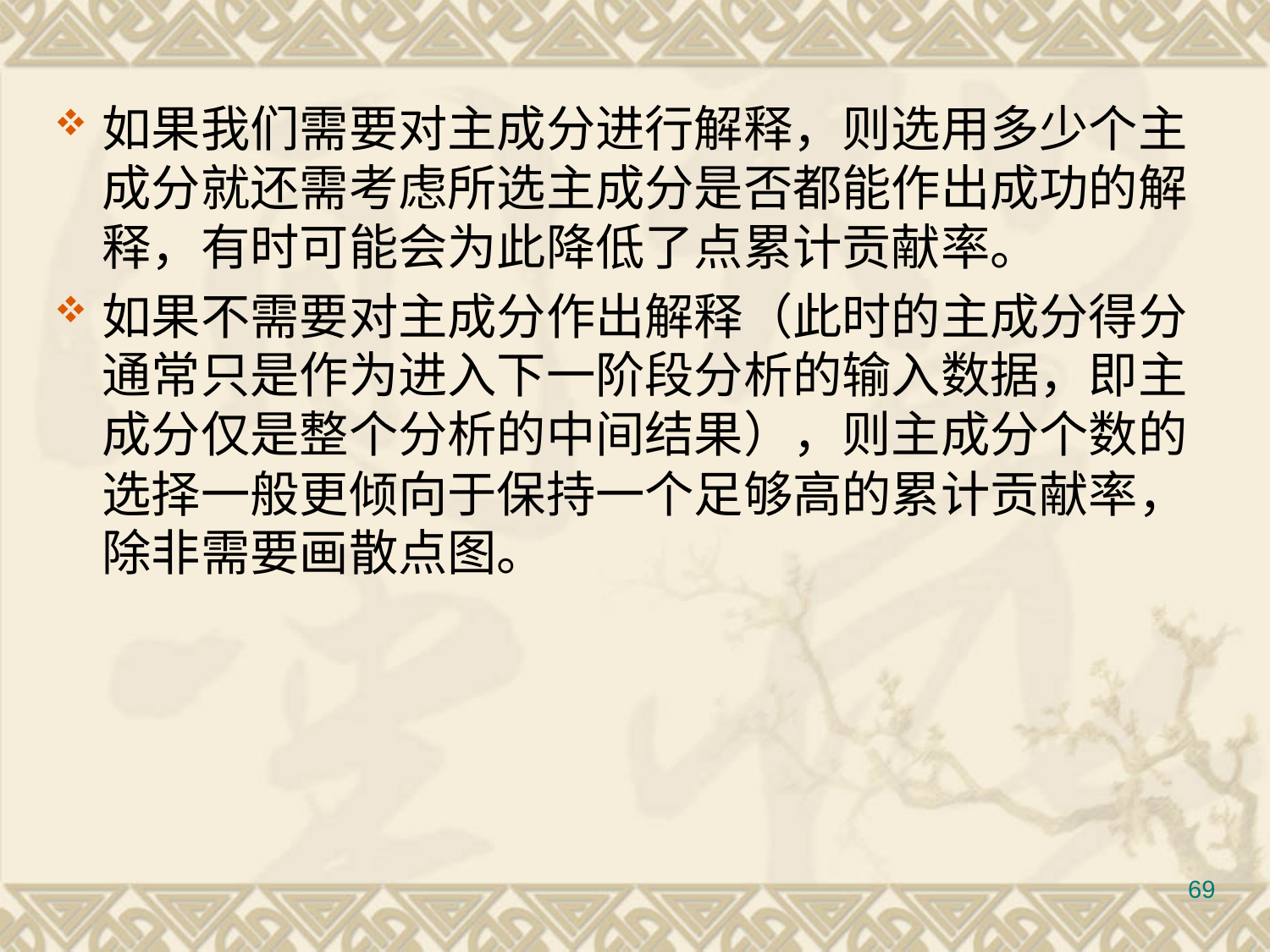

#
如果我们需要对主成分进行解释，则选用多少个主成分就还需考虑所选主成分是否都能作出成功的解释，有时可能会为此降低了点累计贡献率。
如果不需要对主成分作出解释（此时的主成分得分通常只是作为进入下一阶段分析的输入数据，即主成分仅是整个分析的中间结果），则主成分个数的选择一般更倾向于保持一个足够高的累计贡献率，除非需要画散点图。
69